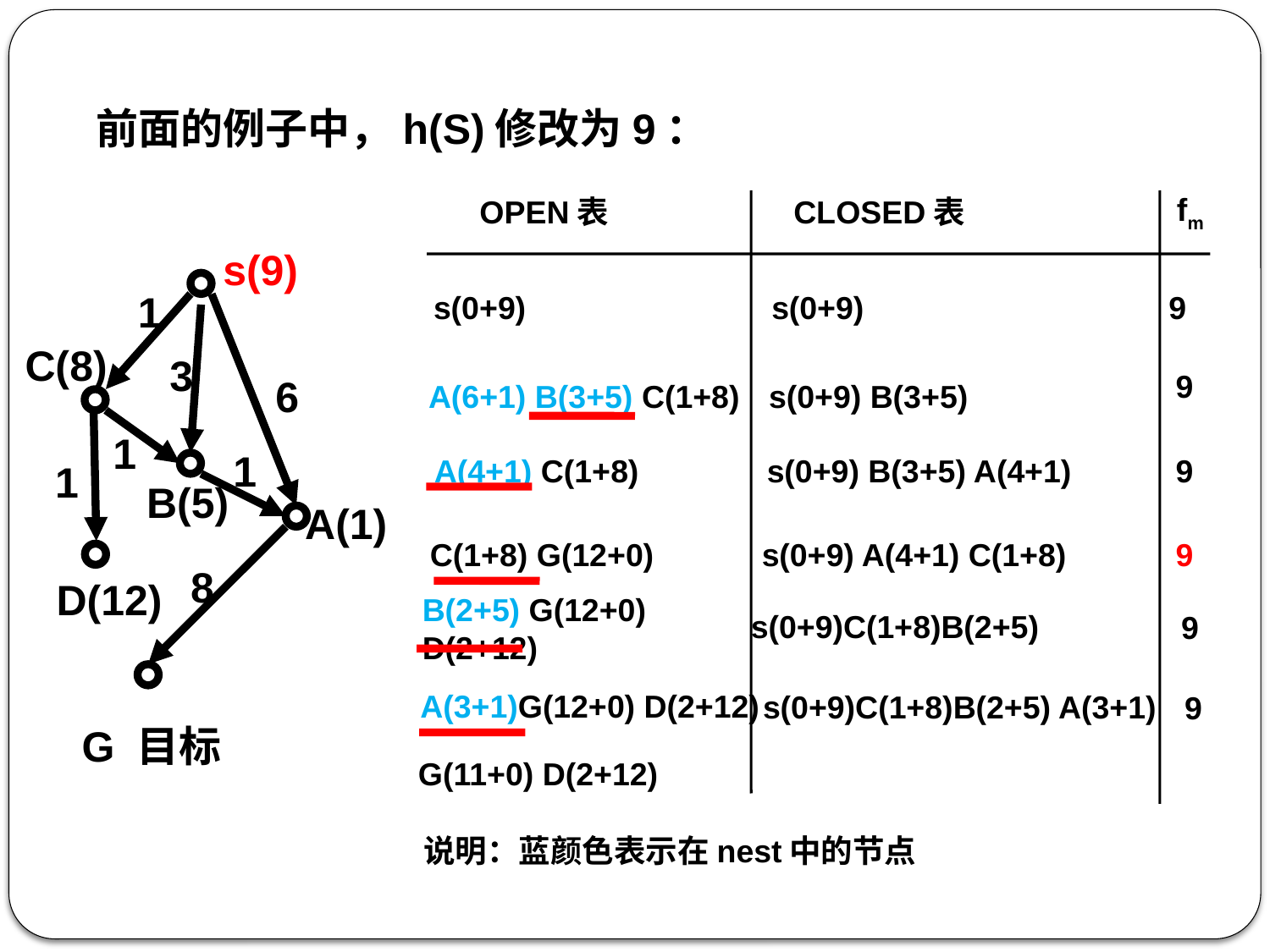

前面的例子中，h(S)修改为9：
OPEN表
CLOSED表
fm

s(9)

1
s(0+9)
s(0+9)
9

C(8)
3
9
6
s(0+9) B(3+5)
A(6+1) B(3+5) C(1+8)

1
1
A(4+1) C(1+8)
s(0+9) B(3+5) A(4+1)
9
1

B(5)

A(1)

C(1+8) G(12+0)
s(0+9) A(4+1) C(1+8)
9

8
D(12)

s(0+9)C(1+8)B(2+5)
9
B(2+5) G(12+0) D(2+12)

A(3+1)G(12+0) D(2+12)
s(0+9)C(1+8)B(2+5) A(3+1)
9
G 目标

G(11+0) D(2+12)
说明：蓝颜色表示在nest中的节点
70